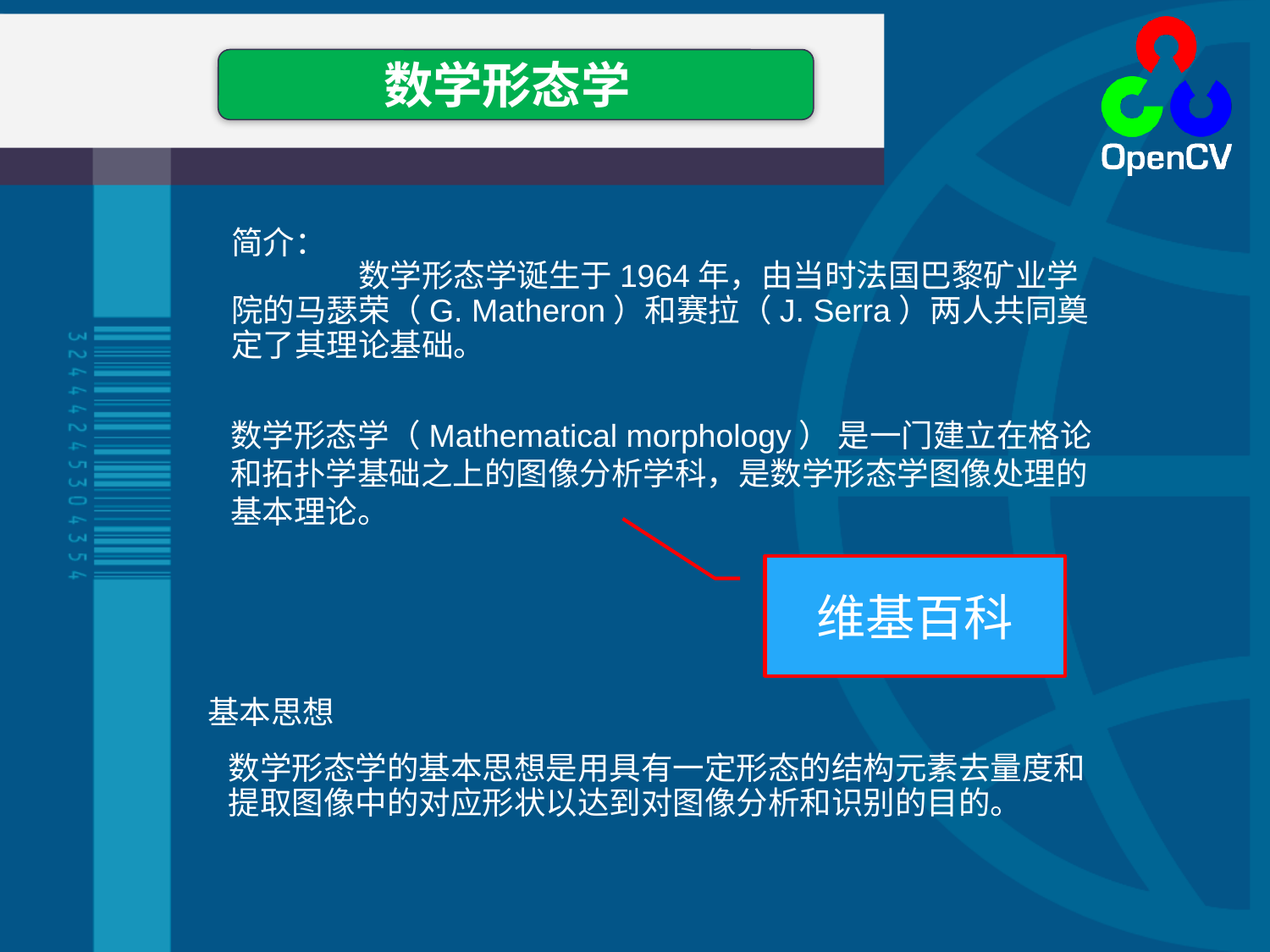

数学形态学

简介：
	数学形态学诞生于1964年，由当时法国巴黎矿业学院的马瑟荣（G. Matheron）和赛拉（J. Serra）两人共同奠定了其理论基础。

数学形态学（Mathematical morphology） 是一门建立在格论和拓扑学基础之上的图像分析学科，是数学形态学图像处理的基本理论。
维基百科
基本思想
数学形态学的基本思想是用具有一定形态的结构元素去量度和提取图像中的对应形状以达到对图像分析和识别的目的。